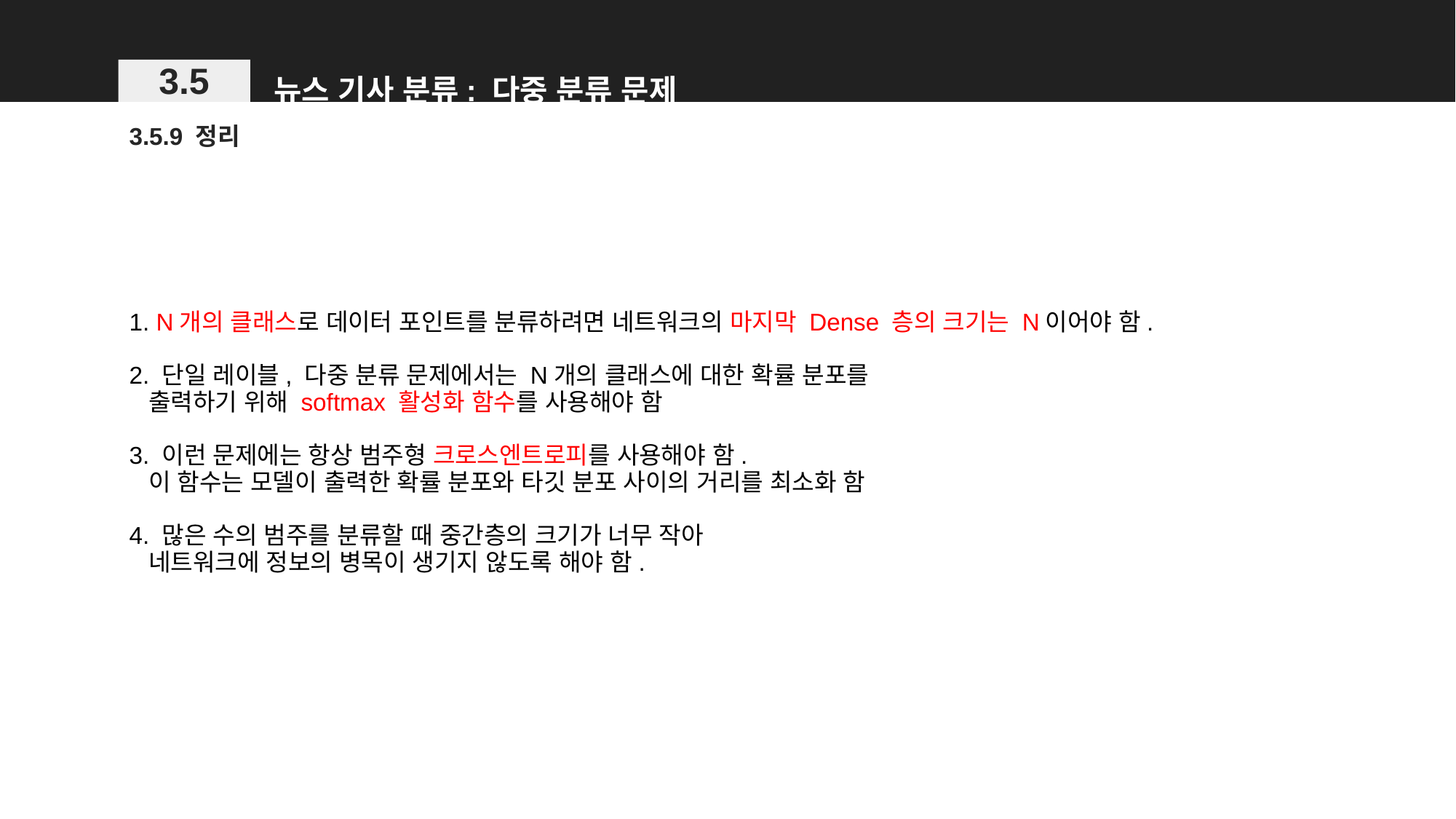

뉴스 기사 분류: 다중 분류 문제
3.5

3.5.9 정리
1. N개의 클래스로 데이터 포인트를 분류하려면 네트워크의 마지막 Dense 층의 크기는 N이어야 함.

2. 단일 레이블, 다중 분류 문제에서는 N개의 클래스에 대한 확률 분포를
  출력하기 위해 softmax 활성화 함수를 사용해야 함

3. 이런 문제에는 항상 범주형 크로스엔트로피를 사용해야 함.
  이 함수는 모델이 출력한 확률 분포와 타깃 분포 사이의 거리를 최소화 함

4. 많은 수의 범주를 분류할 때 중간층의 크기가 너무 작아
  네트워크에 정보의 병목이 생기지 않도록 해야 함.